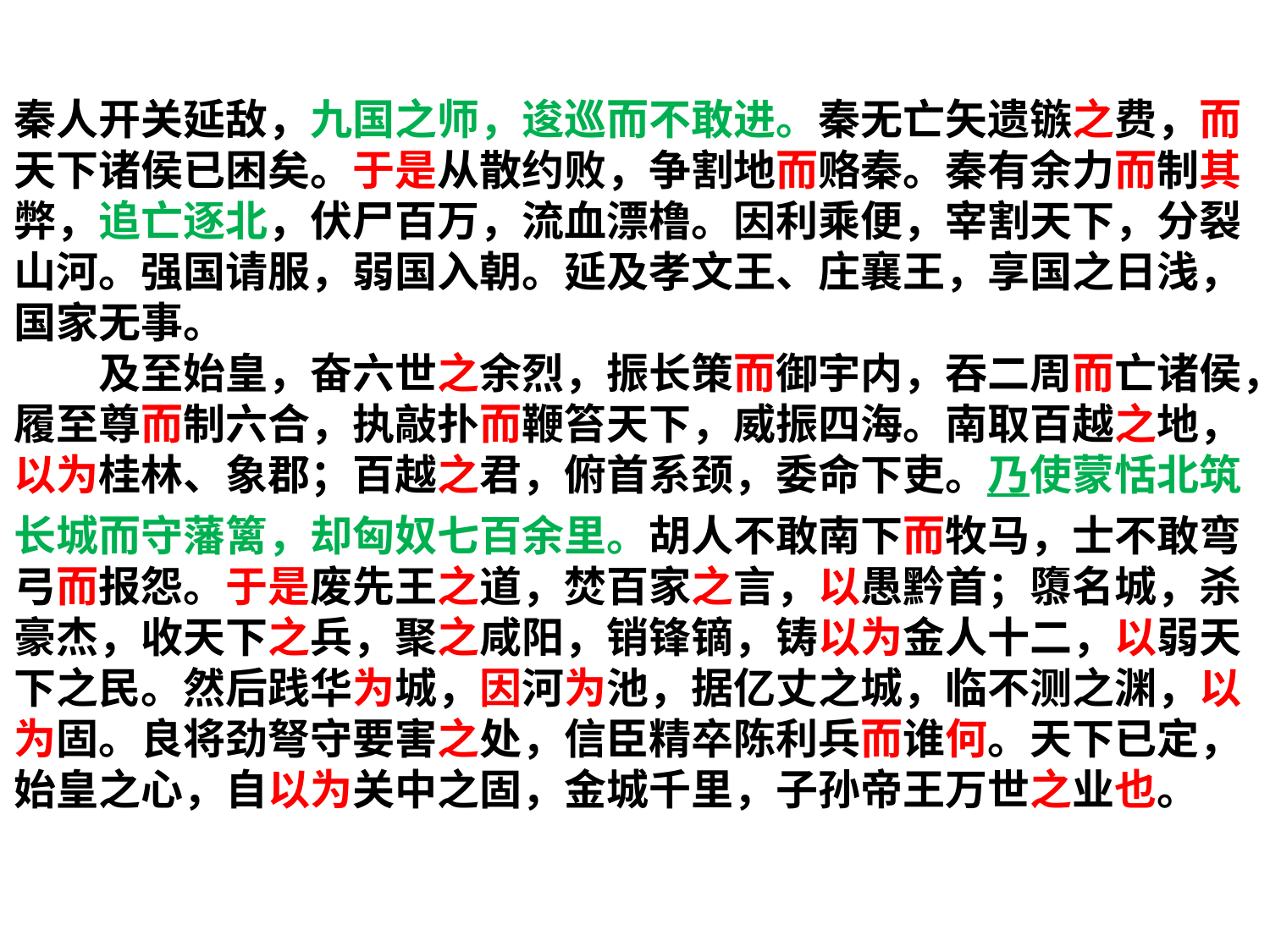

秦人开关延敌，九国之师，逡巡而不敢进。秦无亡矢遗镞之费，而天下诸侯已困矣。于是从散约败，争割地而赂秦。秦有余力而制其弊，追亡逐北，伏尸百万，流血漂橹。因利乘便，宰割天下，分裂山河。强国请服，弱国入朝。延及孝文王、庄襄王，享国之日浅，国家无事。
　　及至始皇，奋六世之余烈，振长策而御宇内，吞二周而亡诸侯，履至尊而制六合，执敲扑而鞭笞天下，威振四海。南取百越之地，以为桂林、象郡；百越之君，俯首系颈，委命下吏。乃使蒙恬北筑长城而守藩篱，却匈奴七百余里。胡人不敢南下而牧马，士不敢弯弓而报怨。于是废先王之道，焚百家之言，以愚黔首；隳名城，杀豪杰，收天下之兵，聚之咸阳，销锋镝，铸以为金人十二，以弱天下之民。然后践华为城，因河为池，据亿丈之城，临不测之渊，以为固。良将劲弩守要害之处，信臣精卒陈利兵而谁何。天下已定，始皇之心，自以为关中之固，金城千里，子孙帝王万世之业也。